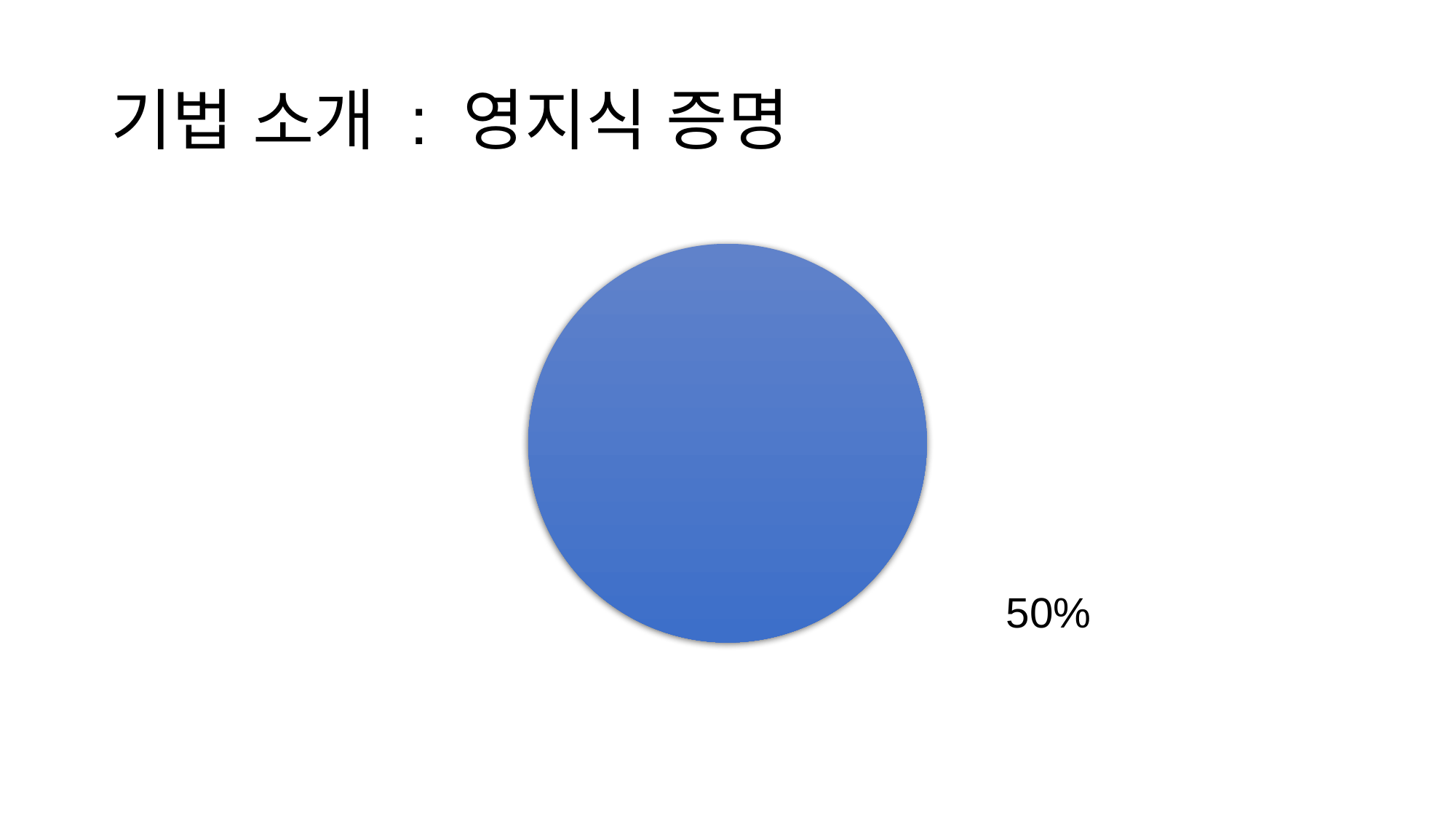

# 기법 소개 : 영지식 증명

50%